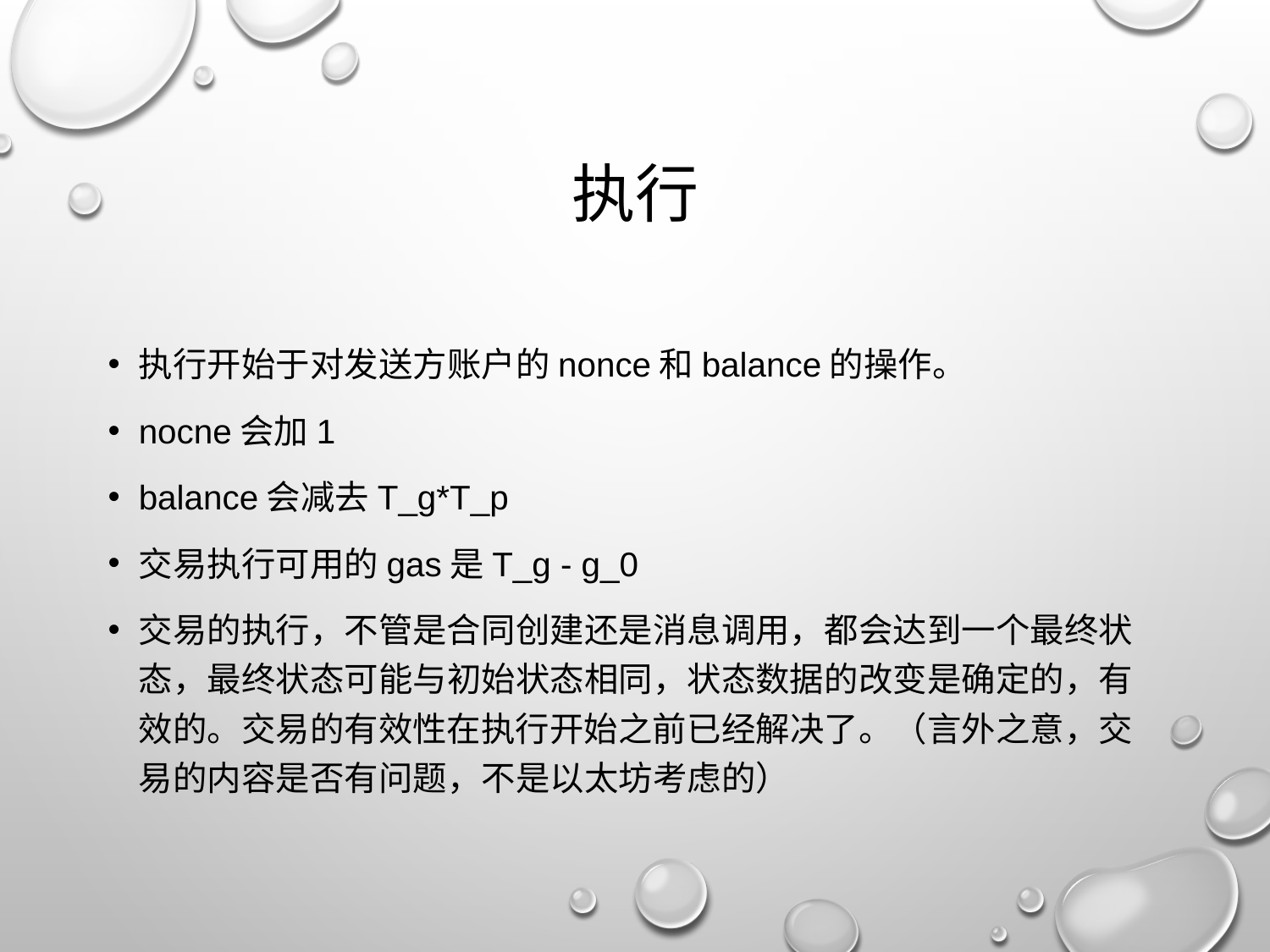

# 执行
执行开始于对发送方账户的nonce和balance的操作。
nocne会加1
balance会减去T_g*T_p
交易执行可用的gas是T_g - g_0
交易的执行，不管是合同创建还是消息调用，都会达到一个最终状态，最终状态可能与初始状态相同，状态数据的改变是确定的，有效的。交易的有效性在执行开始之前已经解决了。（言外之意，交易的内容是否有问题，不是以太坊考虑的）